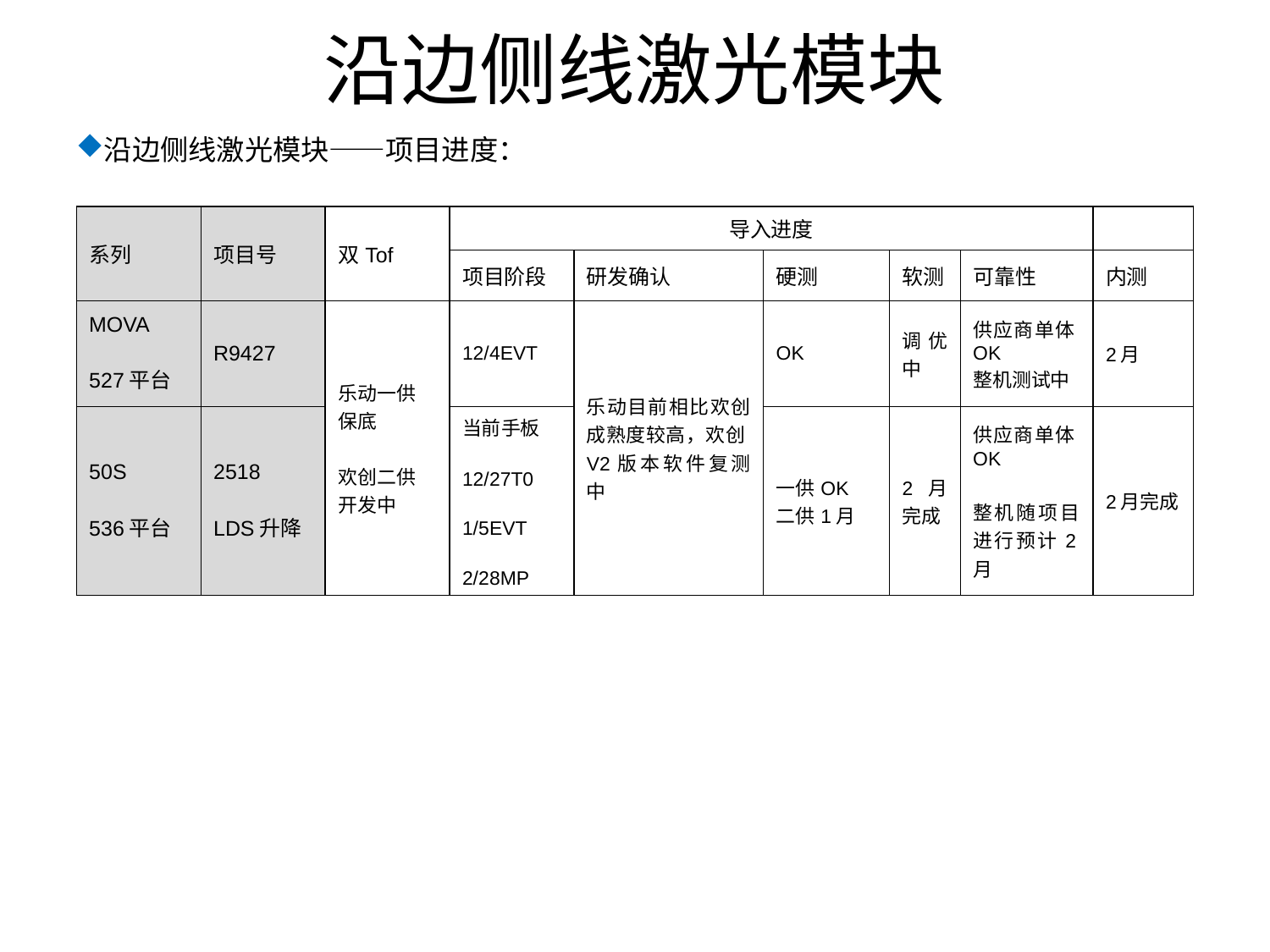

# 沿边侧线激光模块
沿边侧线激光模块——项目进度：
| 系列 | 项目号 | 双Tof | 导入进度 |  |  |  |  |  |
| --- | --- | --- | --- | --- | --- | --- | --- | --- |
|  |  |  | 项目阶段 | 研发确认 | 硬测 | 软测 | 可靠性 | 内测 |
| MOVA 527平台 | R9427 | 乐动一供 保底 欢创二供 开发中 | 12/4EVT | 乐动目前相比欢创成熟度较高，欢创V2版本软件复测中 | OK | 调优中 | 供应商单体OK 整机测试中 | 2月 |
| 50S 536平台 | 2518 LDS升降 |  | 当前手板 12/27T0 1/5EVT 2/28MP |  | 一供OK 二供1月 | 2月完成 | 供应商单体OK 整机随项目进行预计2月 | 2月完成 |